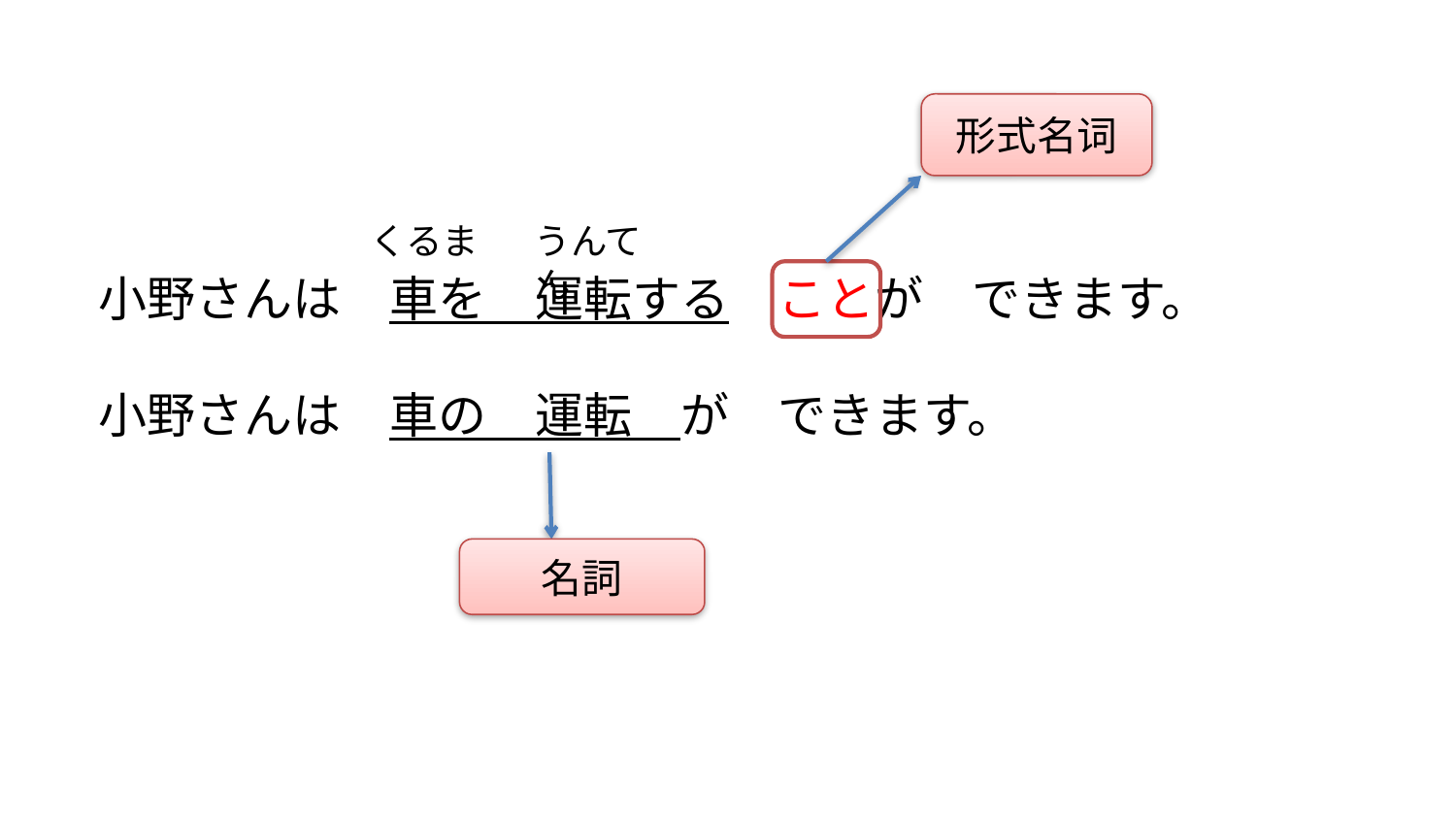

形式名词
くるま
うんてん
小野さんは　車を　運転する　ことが　できます。

小野さんは　車の　運転　が　できます。

名詞